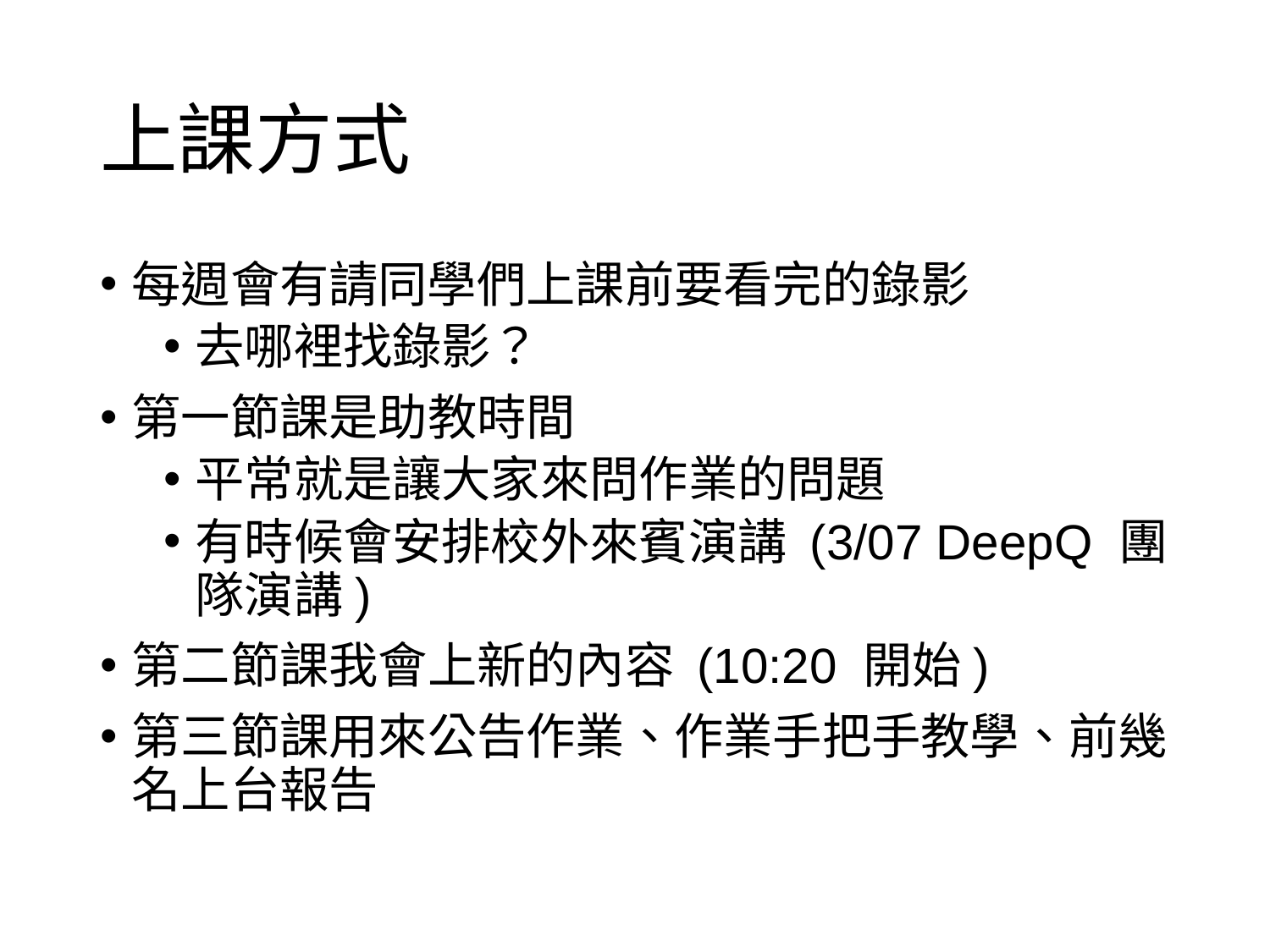

# 上課方式
每週會有請同學們上課前要看完的錄影
去哪裡找錄影？
第一節課是助教時間
平常就是讓大家來問作業的問題
有時候會安排校外來賓演講 (3/07 DeepQ 團隊演講)
第二節課我會上新的內容 (10:20 開始)
第三節課用來公告作業、作業手把手教學、前幾名上台報告